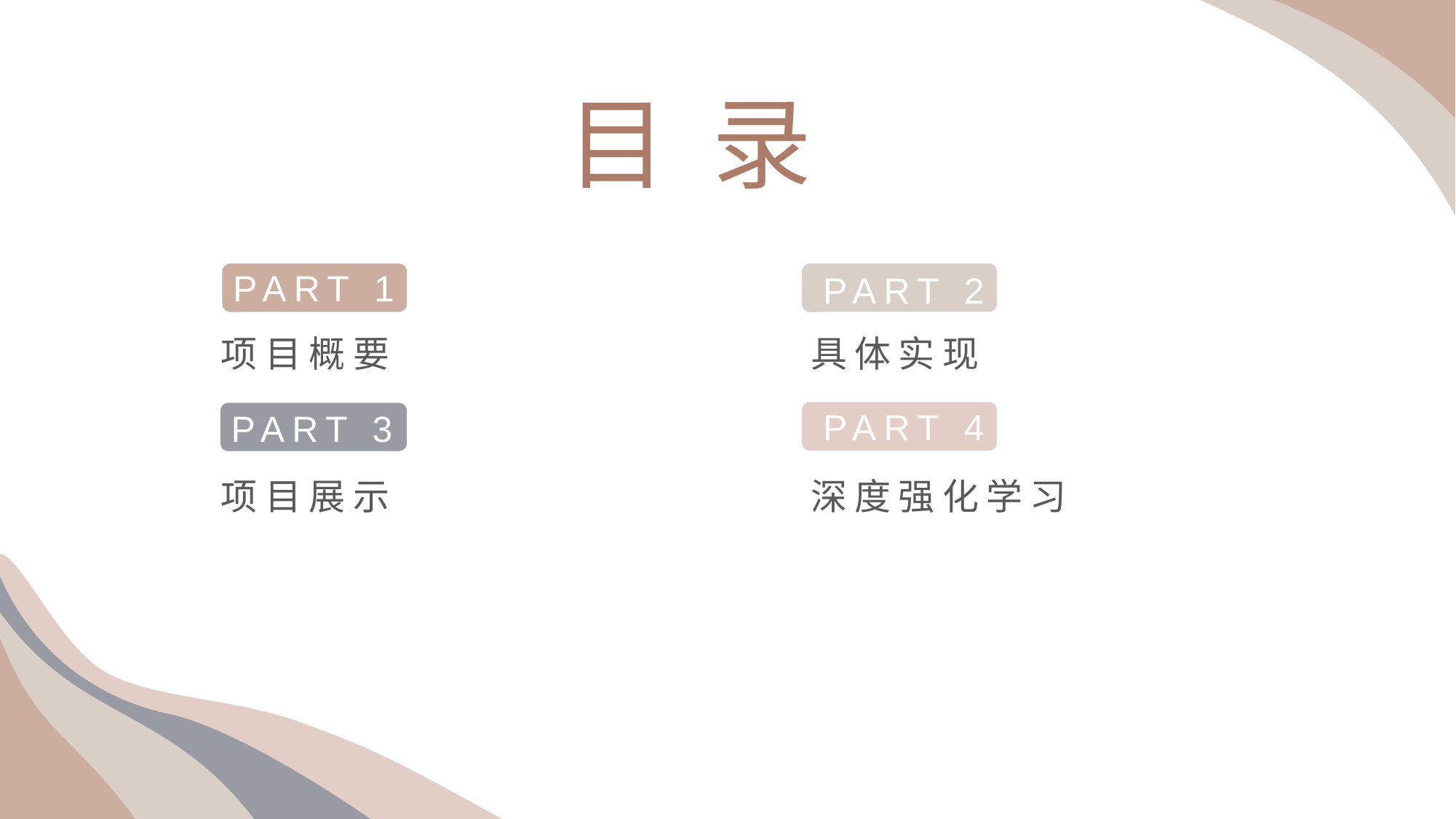

目  录
PART 1
项目概要
PART 2
具体实现

PART 4
深度强化学习
PART 3
项目展示